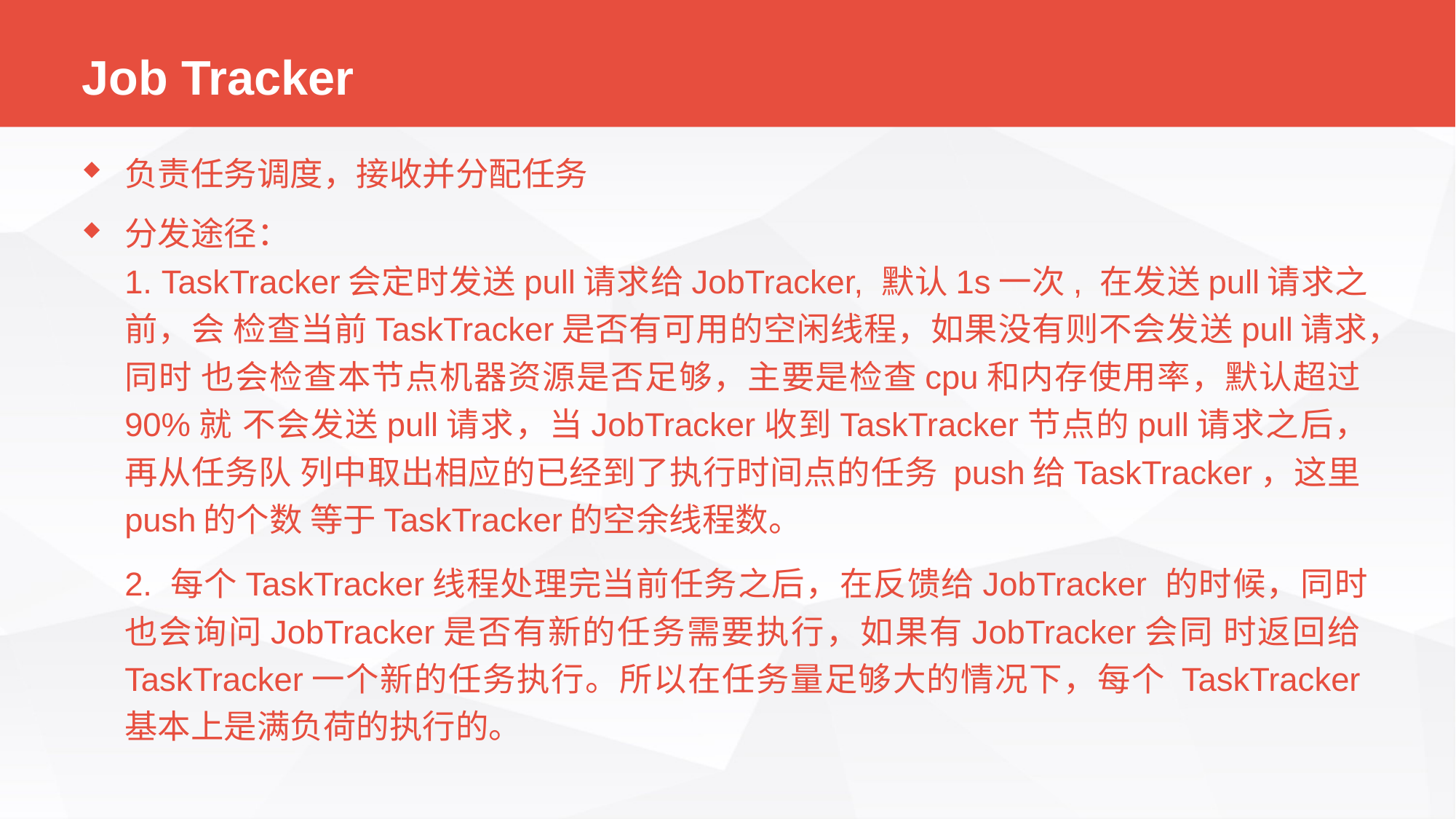

# Job Tracker
负责任务调度，接收并分配任务
分发途径：
1. TaskTracker会定时发送pull请求给JobTracker, 默认1s一次, 在发送pull请求之前，会 检查当前TaskTracker是否有可用的空闲线程，如果没有则不会发送pull请求，同时 也会检查本节点机器资源是否足够，主要是检查cpu和内存使用率，默认超过90%就 不会发送pull请求，当JobTracker收到TaskTracker节点的pull请求之后，再从任务队 列中取出相应的已经到了执行时间点的任务 push给TaskTracker，这里push的个数 等于TaskTracker的空余线程数。
2. 每个TaskTracker线程处理完当前任务之后，在反馈给JobTracker 的时候，同时也会询问JobTracker是否有新的任务需要执行，如果有JobTracker会同 时返回给TaskTracker一个新的任务执行。所以在任务量足够大的情况下，每个 TaskTracker基本上是满负荷的执行的。